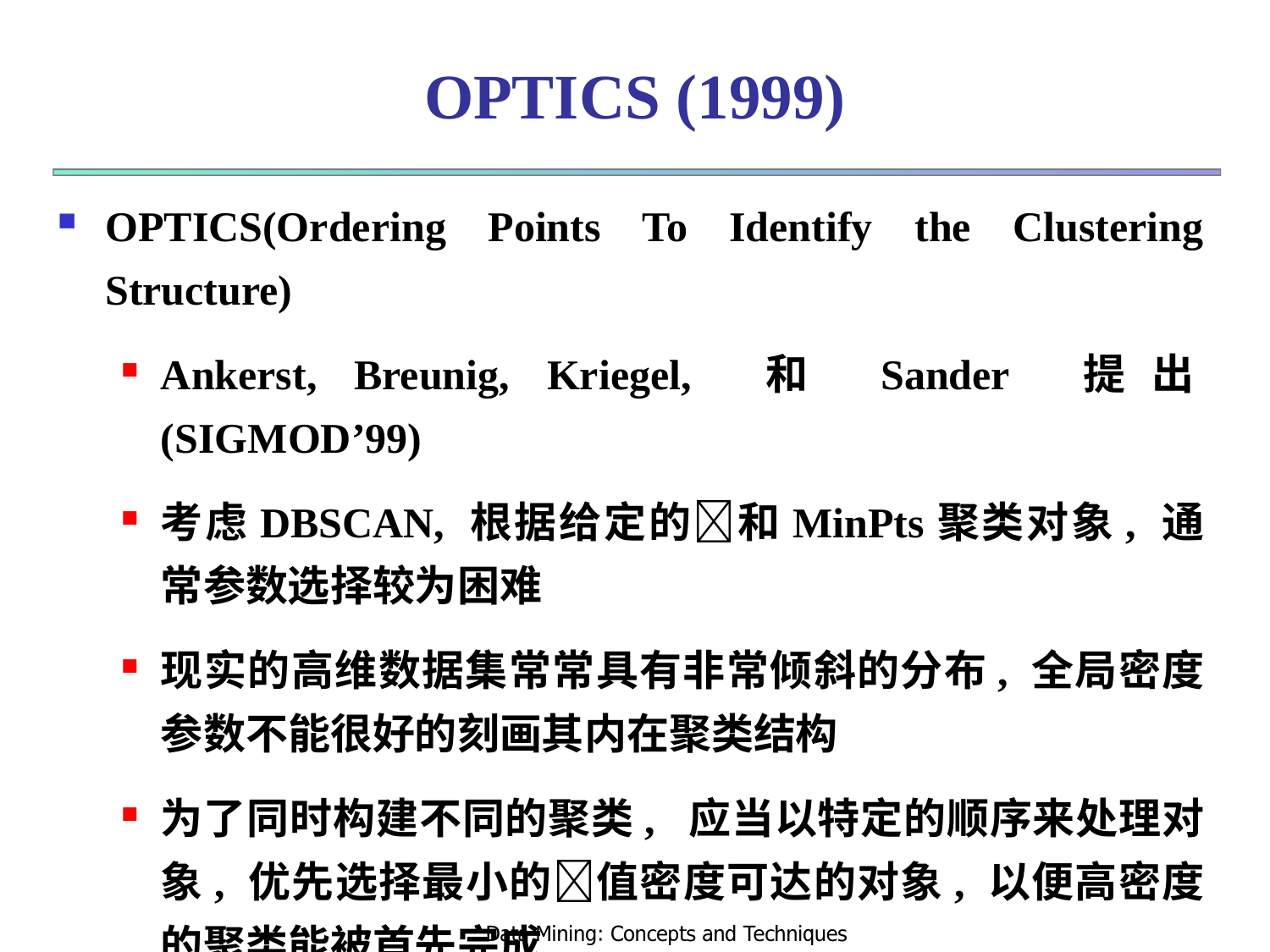

# OPTICS (1999)
OPTICS(Ordering Points To Identify the Clustering Structure)
Ankerst, Breunig, Kriegel, 和 Sander 提出(SIGMOD’99)
考虑DBSCAN, 根据给定的ε和MinPts聚类对象, 通常参数选择较为困难
现实的高维数据集常常具有非常倾斜的分布, 全局密度参数不能很好的刻画其内在聚类结构
为了同时构建不同的聚类,  应当以特定的顺序来处理对象, 优先选择最小的ε值密度可达的对象, 以便高密度的聚类能被首先完成

Data Mining: Concepts and Techniques
75